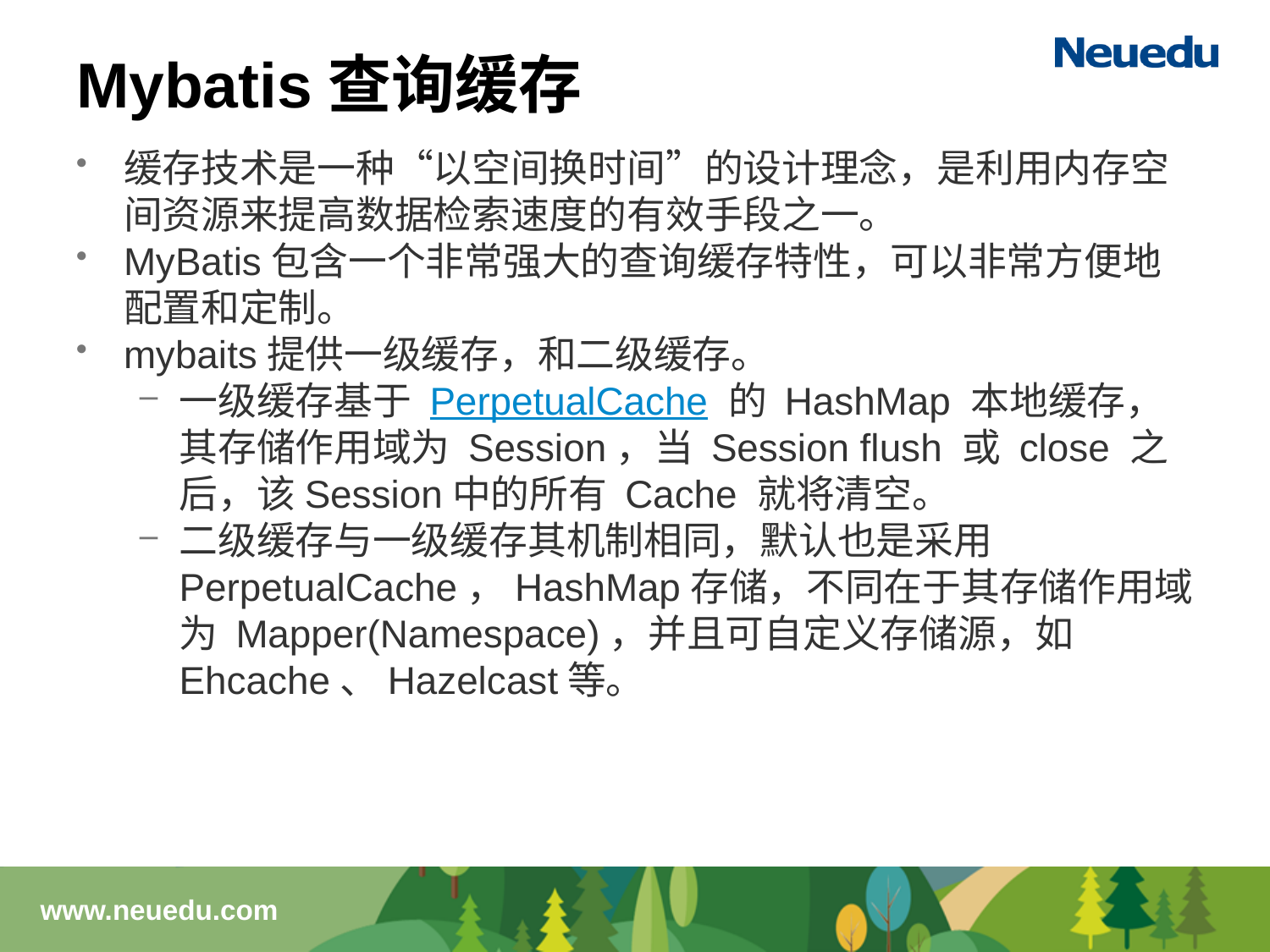

# Mybatis查询缓存
缓存技术是一种“以空间换时间”的设计理念，是利用内存空间资源来提高数据检索速度的有效手段之一。
MyBatis包含一个非常强大的查询缓存特性，可以非常方便地配置和定制。
mybaits提供一级缓存，和二级缓存。
一级缓存基于 PerpetualCache 的 HashMap 本地缓存，其存储作用域为 Session，当 Session flush 或 close 之后，该Session中的所有 Cache 就将清空。
二级缓存与一级缓存其机制相同，默认也是采用 PerpetualCache，HashMap存储，不同在于其存储作用域为 Mapper(Namespace)，并且可自定义存储源，如 Ehcache、Hazelcast等。